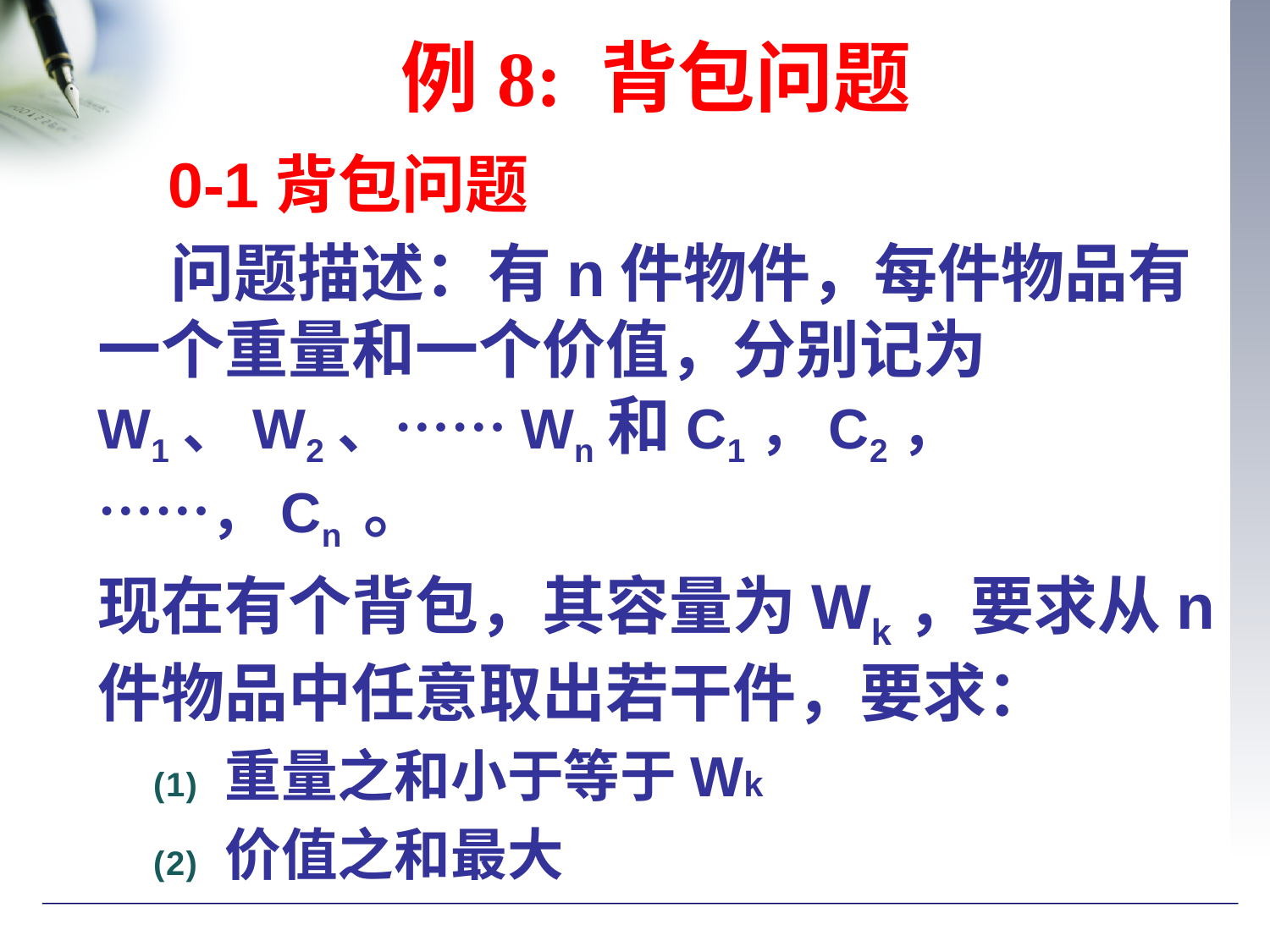

# 例8: 背包问题
    0-1背包问题
    问题描述：有n件物件，每件物品有一个重量和一个价值，分别记为W1、W2、……Wn和C1，C2，……，Cn 。
现在有个背包，其容量为Wk，要求从n件物品中任意取出若干件，要求：
重量之和小于等于Wk
价值之和最大